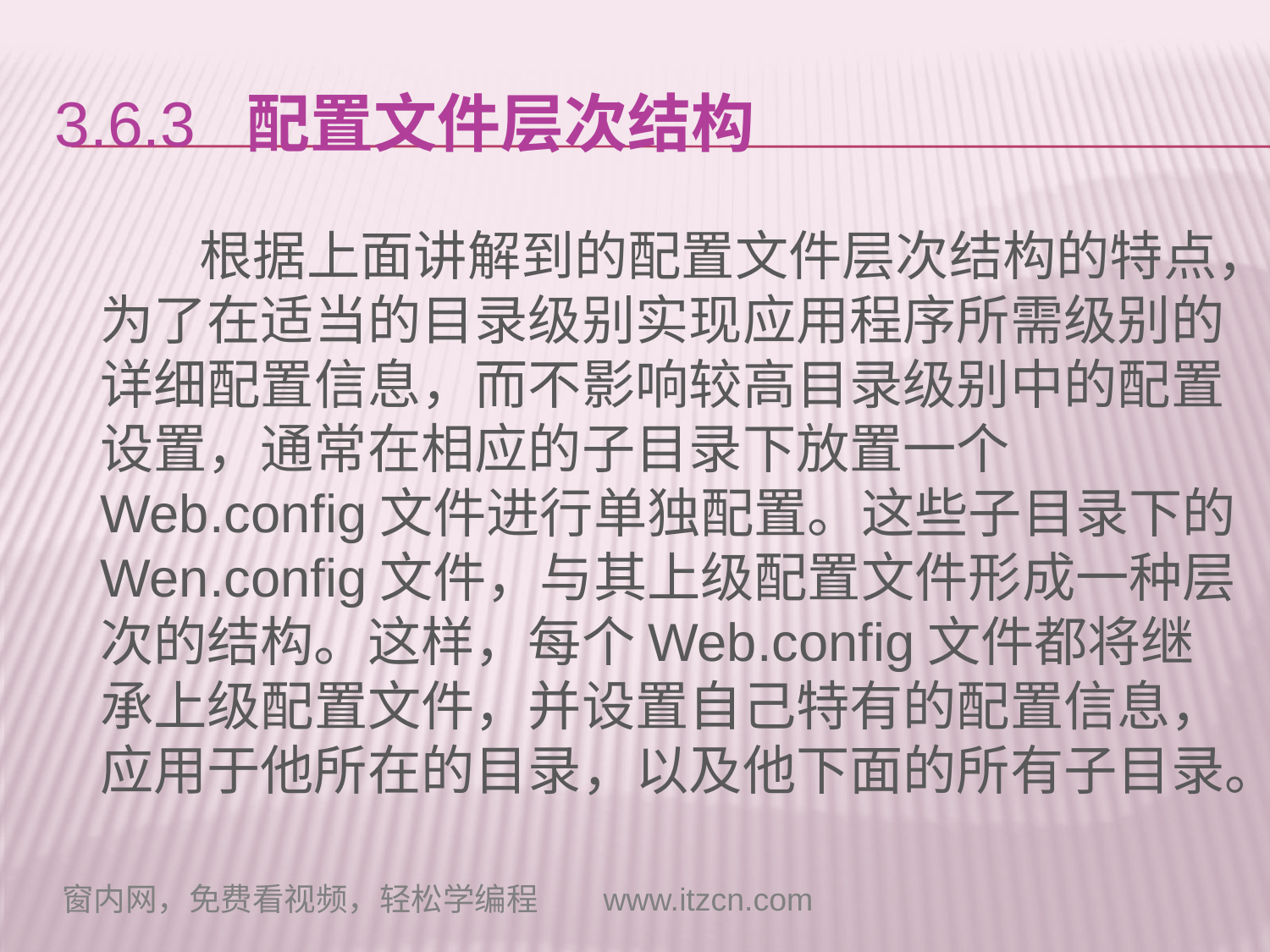

# 3.6.3  配置文件层次结构
           根据上面讲解到的配置文件层次结构的特点，为了在适当的目录级别实现应用程序所需级别的详细配置信息，而不影响较高目录级别中的配置设置，通常在相应的子目录下放置一个Web.config文件进行单独配置。这些子目录下的Wen.config文件，与其上级配置文件形成一种层次的结构。这样，每个Web.config文件都将继承上级配置文件，并设置自己特有的配置信息，应用于他所在的目录，以及他下面的所有子目录。